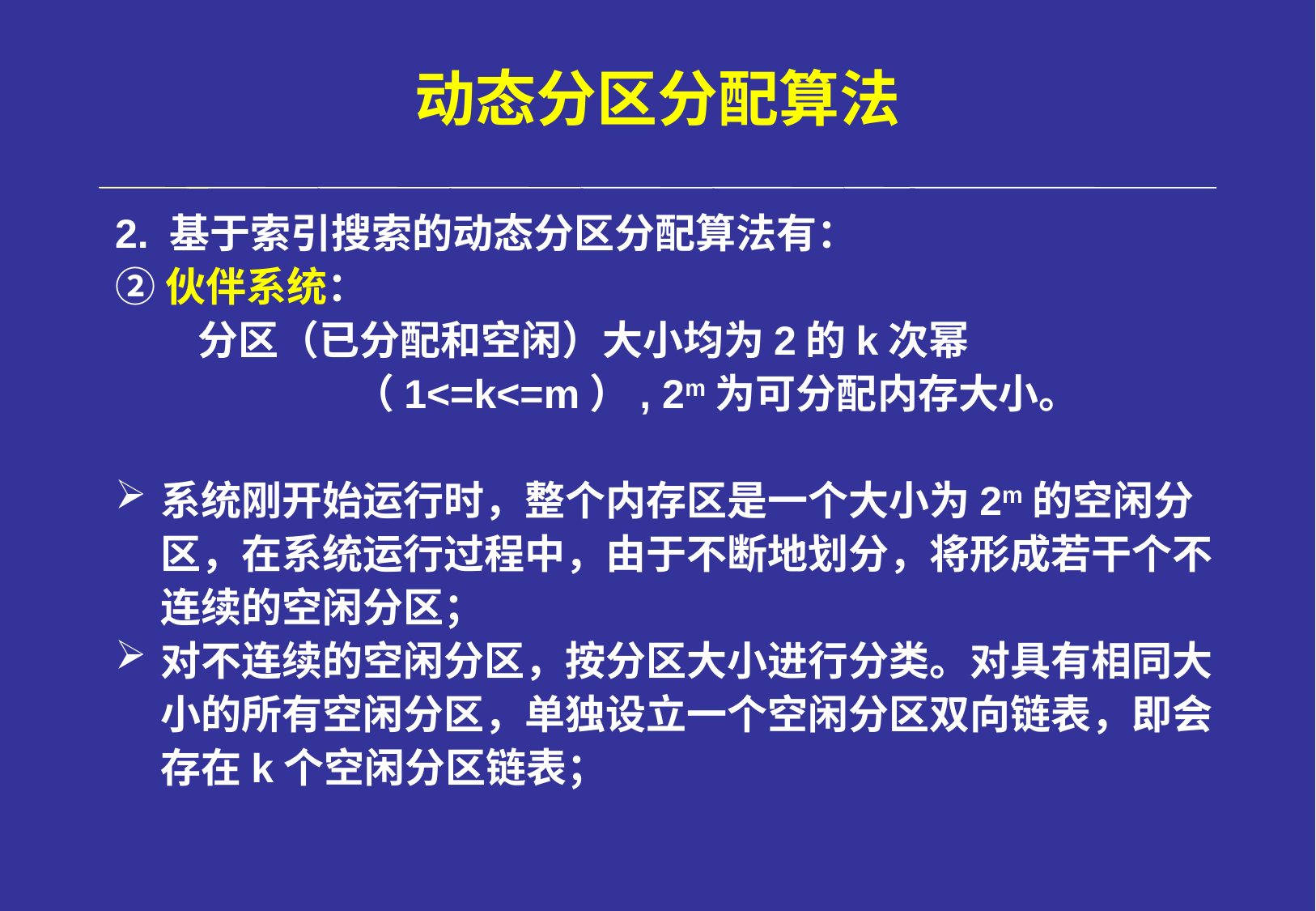

# 动态分区分配算法
2. 基于索引搜索的动态分区分配算法有：
②伙伴系统：
        分区（已分配和空闲）大小均为2的k次幂（1<=k<=m）, 2m为可分配内存大小。

系统刚开始运行时，整个内存区是一个大小为2m的空闲分区，在系统运行过程中，由于不断地划分，将形成若干个不连续的空闲分区；
对不连续的空闲分区，按分区大小进行分类。对具有相同大小的所有空闲分区，单独设立一个空闲分区双向链表，即会存在k个空闲分区链表；